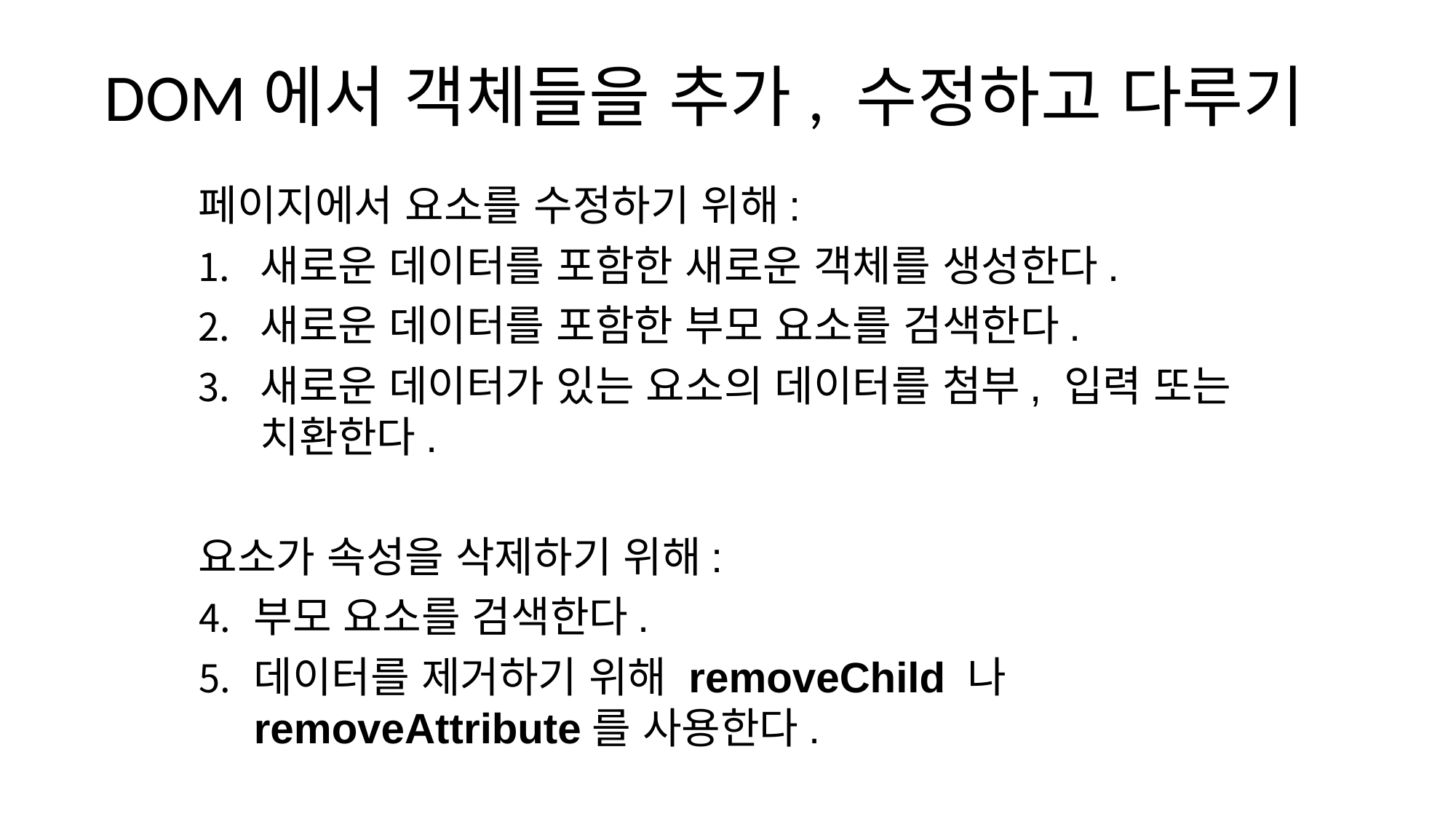

# DOM에서 객체들을 추가, 수정하고 다루기
페이지에서 요소를 수정하기 위해:
새로운 데이터를 포함한 새로운 객체를 생성한다.
새로운 데이터를 포함한 부모 요소를 검색한다.
새로운 데이터가 있는 요소의 데이터를 첨부, 입력 또는 치환한다.

요소가 속성을 삭제하기 위해:
부모 요소를 검색한다.
데이터를 제거하기 위해 removeChild 나 removeAttribute를 사용한다.